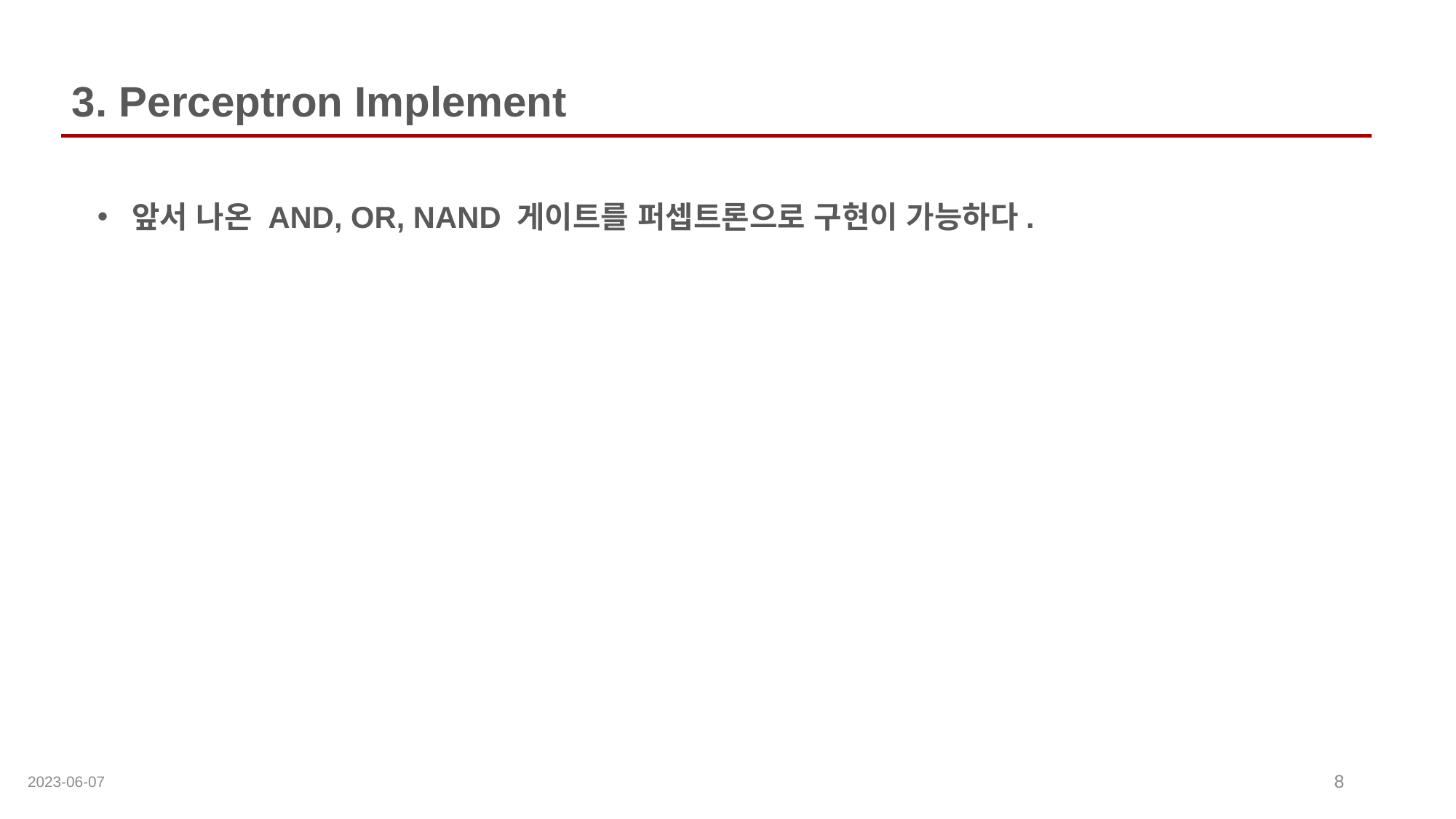

3. Perceptron Implement
앞서 나온 AND, OR, NAND 게이트를 퍼셉트론으로 구현이 가능하다.

2023-06-07
8